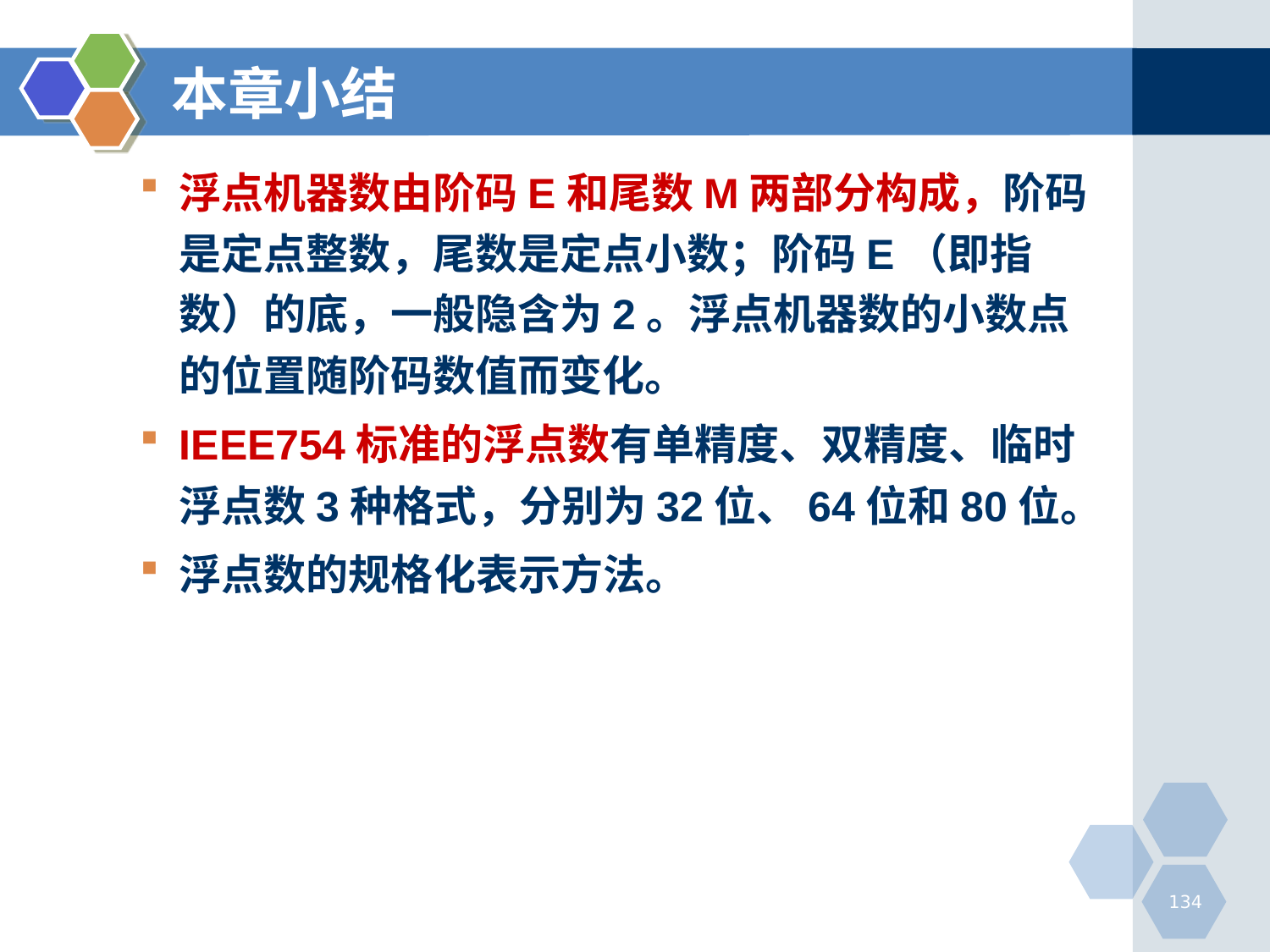

# 本章小结
浮点机器数由阶码E和尾数M两部分构成，阶码是定点整数，尾数是定点小数；阶码E（即指数）的底，一般隐含为2。浮点机器数的小数点的位置随阶码数值而变化。
IEEE754标准的浮点数有单精度、双精度、临时浮点数3种格式，分别为32位、64位和80位。
浮点数的规格化表示方法。
134